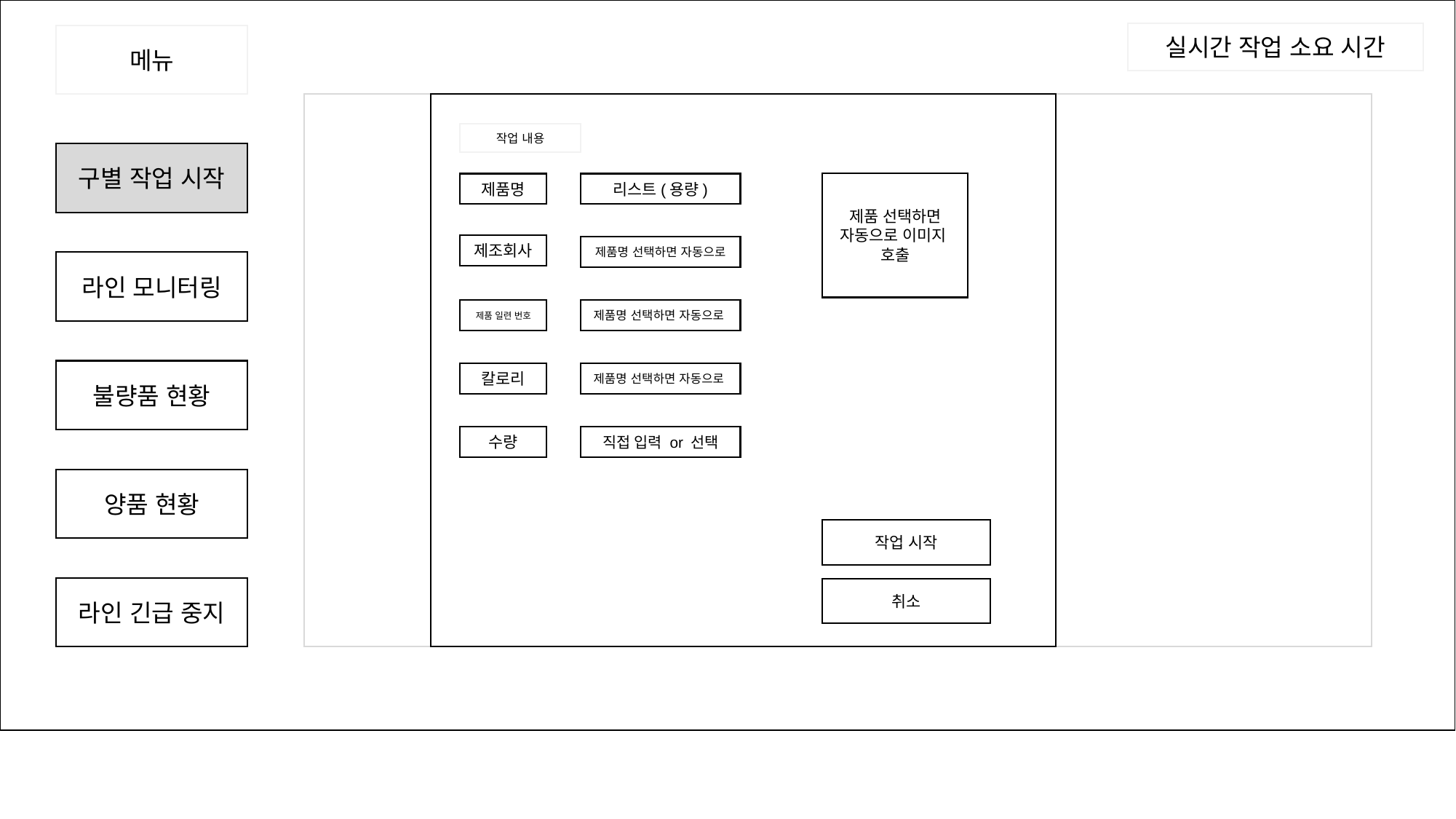

실시간 작업 소요 시간
메뉴

작업 내용
구별 작업 시작
제품 선택하면 자동으로 이미지
호출
제품명
리스트(용량)
제조회사
제품명 선택하면 자동으로
라인 모니터링
제품 일련 번호
제품명 선택하면 자동으로
불량품 현황
제품명 선택하면 자동으로
칼로리
수량
직접 입력 or 선택
양품 현황
작업 시작
라인 긴급 중지
취소